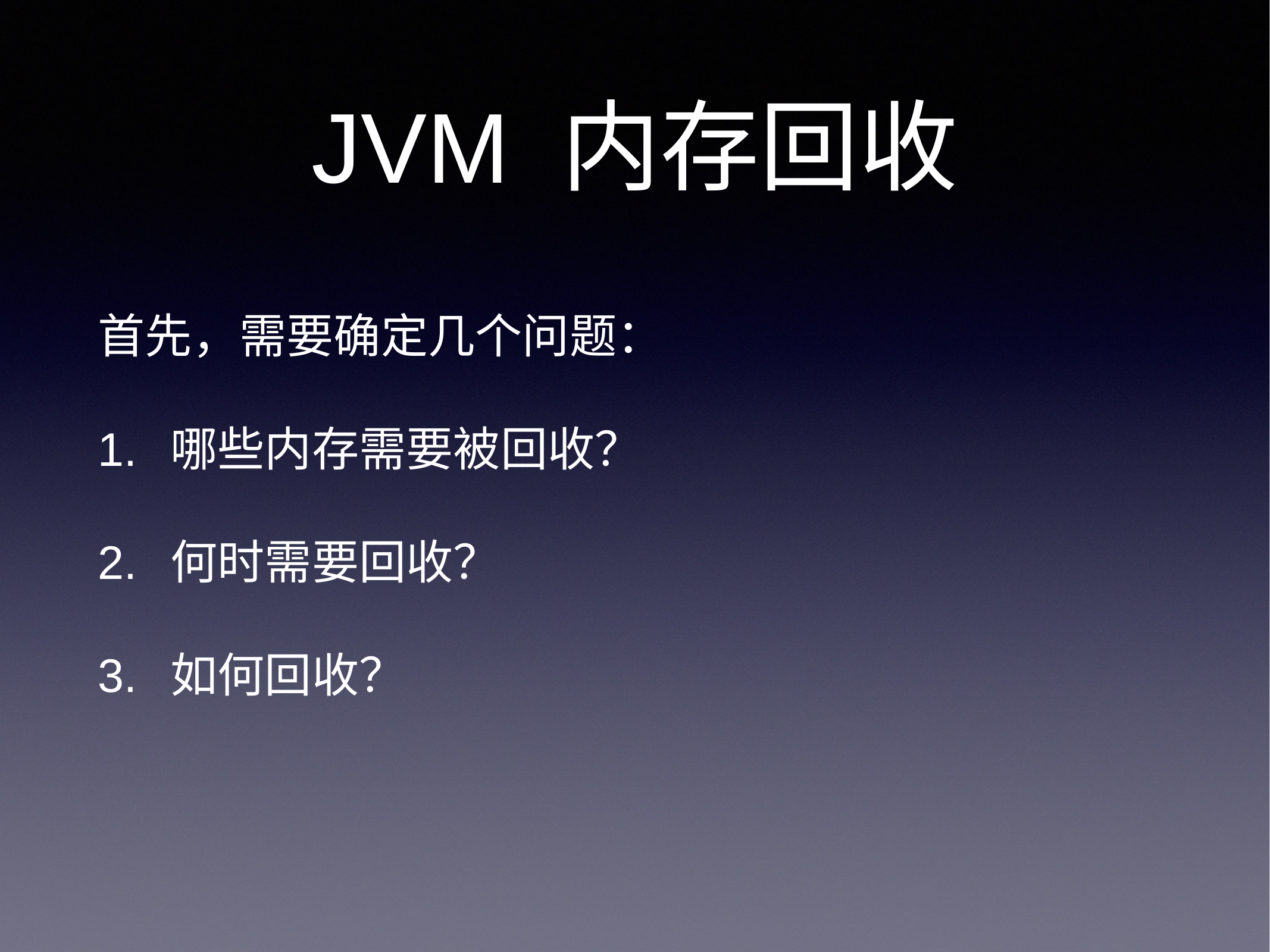

# JVM 内存回收
首先，需要确定几个问题：

哪些内存需要被回收？

何时需要回收？

如何回收？